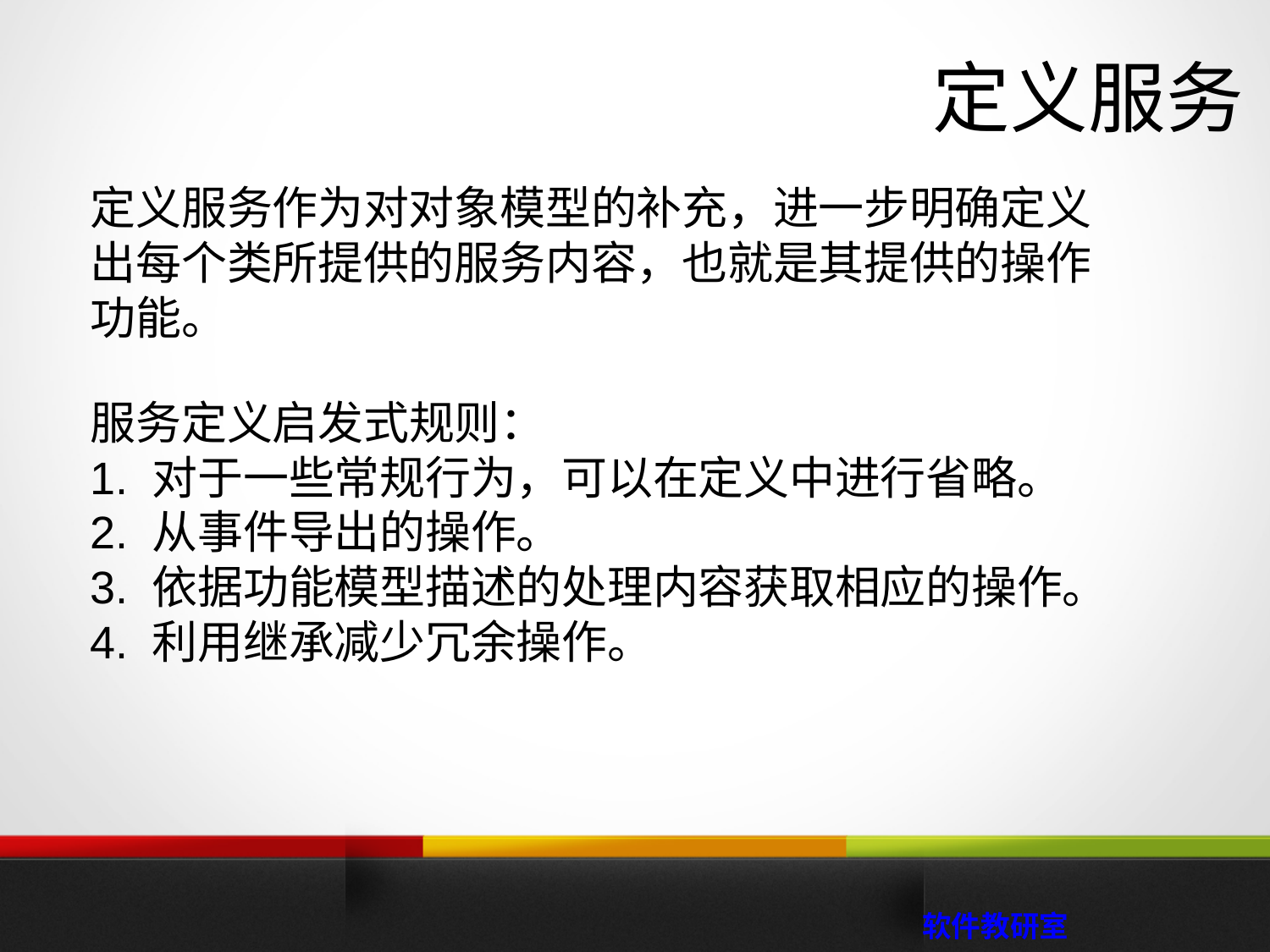

# 定义服务
定义服务作为对对象模型的补充，进一步明确定义出每个类所提供的服务内容，也就是其提供的操作功能。
服务定义启发式规则：
1. 对于一些常规行为，可以在定义中进行省略。
2. 从事件导出的操作。
3. 依据功能模型描述的处理内容获取相应的操作。
4. 利用继承减少冗余操作。
                                     软件教研室